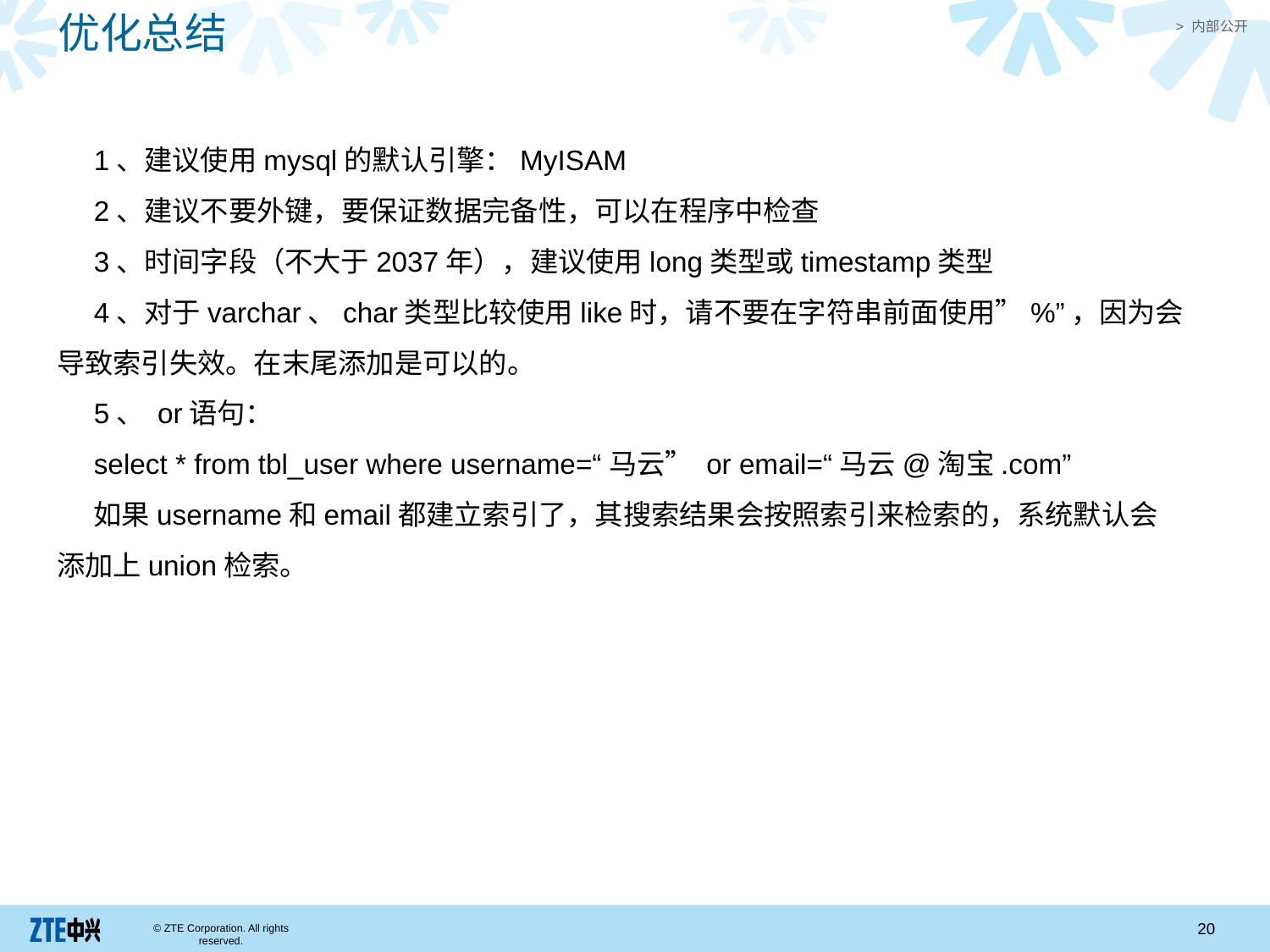

优化总结
1、建议使用mysql的默认引擎：MyISAM
2、建议不要外键，要保证数据完备性，可以在程序中检查
3、时间字段（不大于2037年），建议使用long类型或timestamp类型
4、对于varchar、char类型比较使用like时，请不要在字符串前面使用”%”，因为会导致索引失效。在末尾添加是可以的。
5、 or语句：
select * from tbl_user where username=“马云” or email=“马云@淘宝.com”
如果username和email都建立索引了，其搜索结果会按照索引来检索的，系统默认会添加上union检索。
20